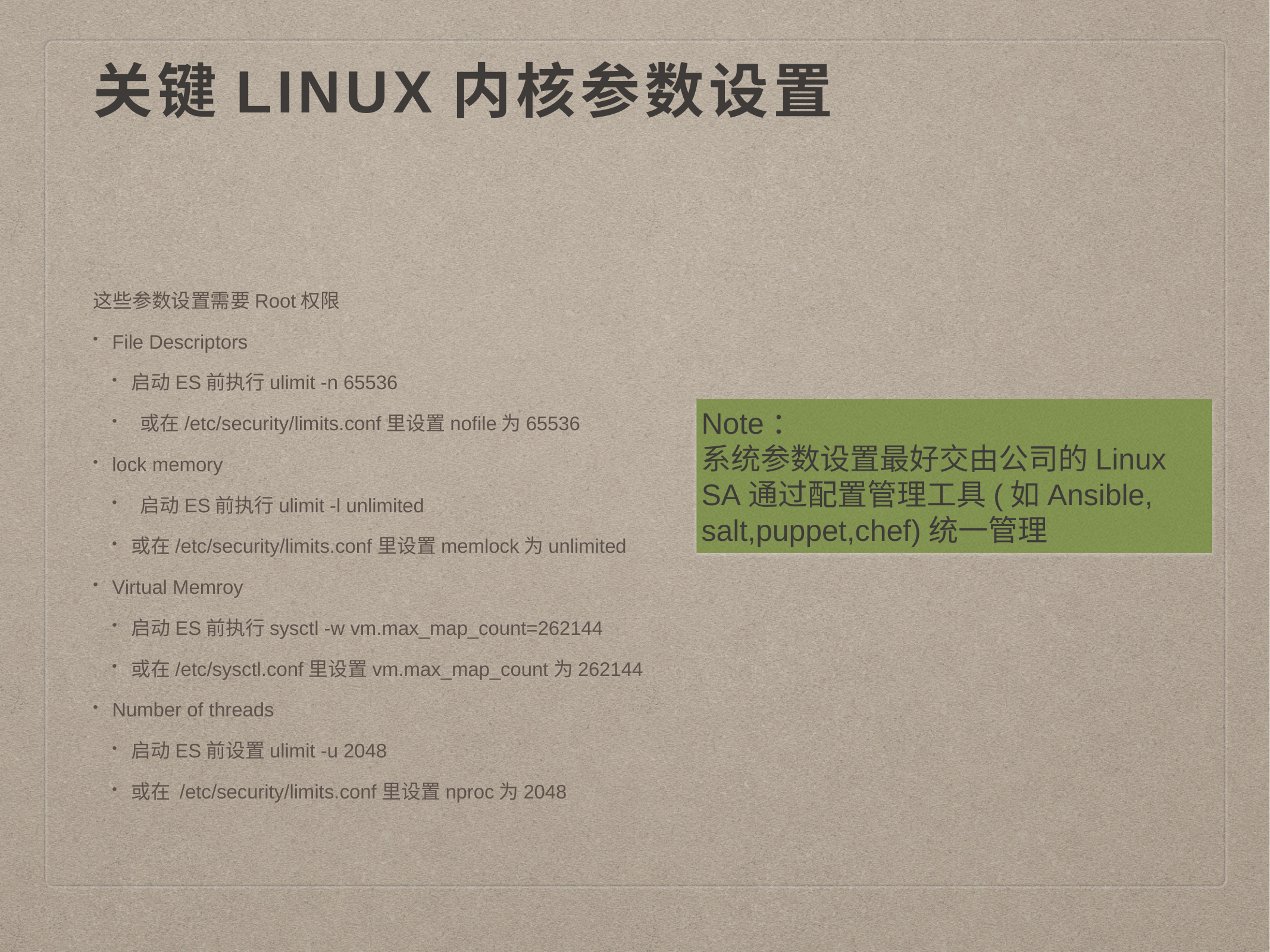

# 关键Linux内核参数设置
这些参数设置需要Root权限
File Descriptors
启动ES前执行ulimit -n 65536
 或在/etc/security/limits.conf里设置nofile为65536
lock memory
 启动ES前执行ulimit -l unlimited
或在/etc/security/limits.conf里设置memlock为unlimited
Virtual Memroy
启动ES前执行sysctl -w vm.max_map_count=262144
或在/etc/sysctl.conf里设置vm.max_map_count为262144
Number of threads
启动ES前设置ulimit -u 2048
或在 /etc/security/limits.conf里设置nproc为2048
Note：
系统参数设置最好交由公司的Linux SA通过配置管理工具(如Ansible, salt,puppet,chef)统一管理
9